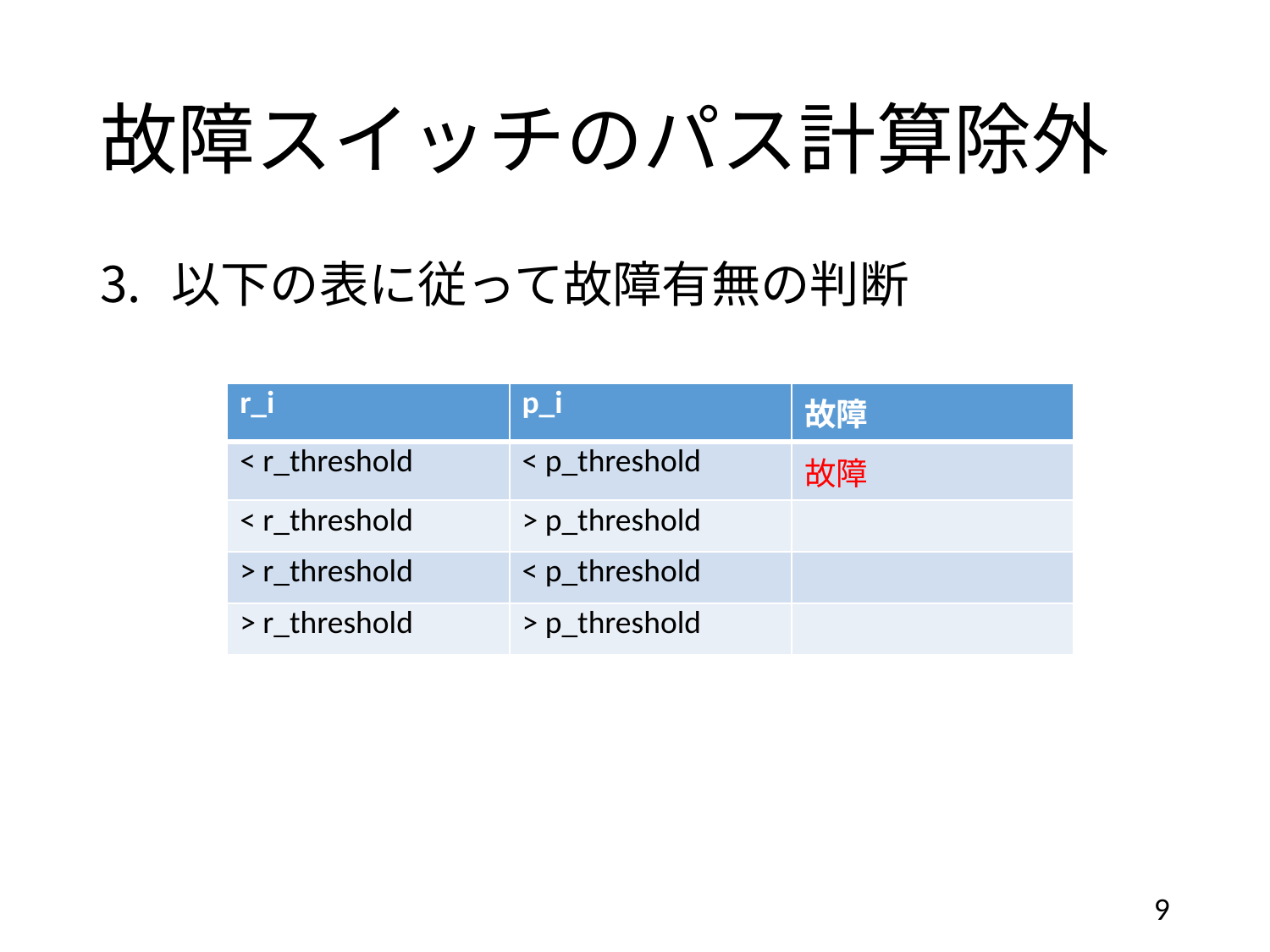

# 故障スイッチのパス計算除外
以下の表に従って故障有無の判断

| r\_i | p\_i | 故障 |
| --- | --- | --- |
| < r\_threshold | < p\_threshold | 故障 |
| < r\_threshold | > p\_threshold |  |
| > r\_threshold | < p\_threshold |  |
| > r\_threshold | > p\_threshold |  |
9